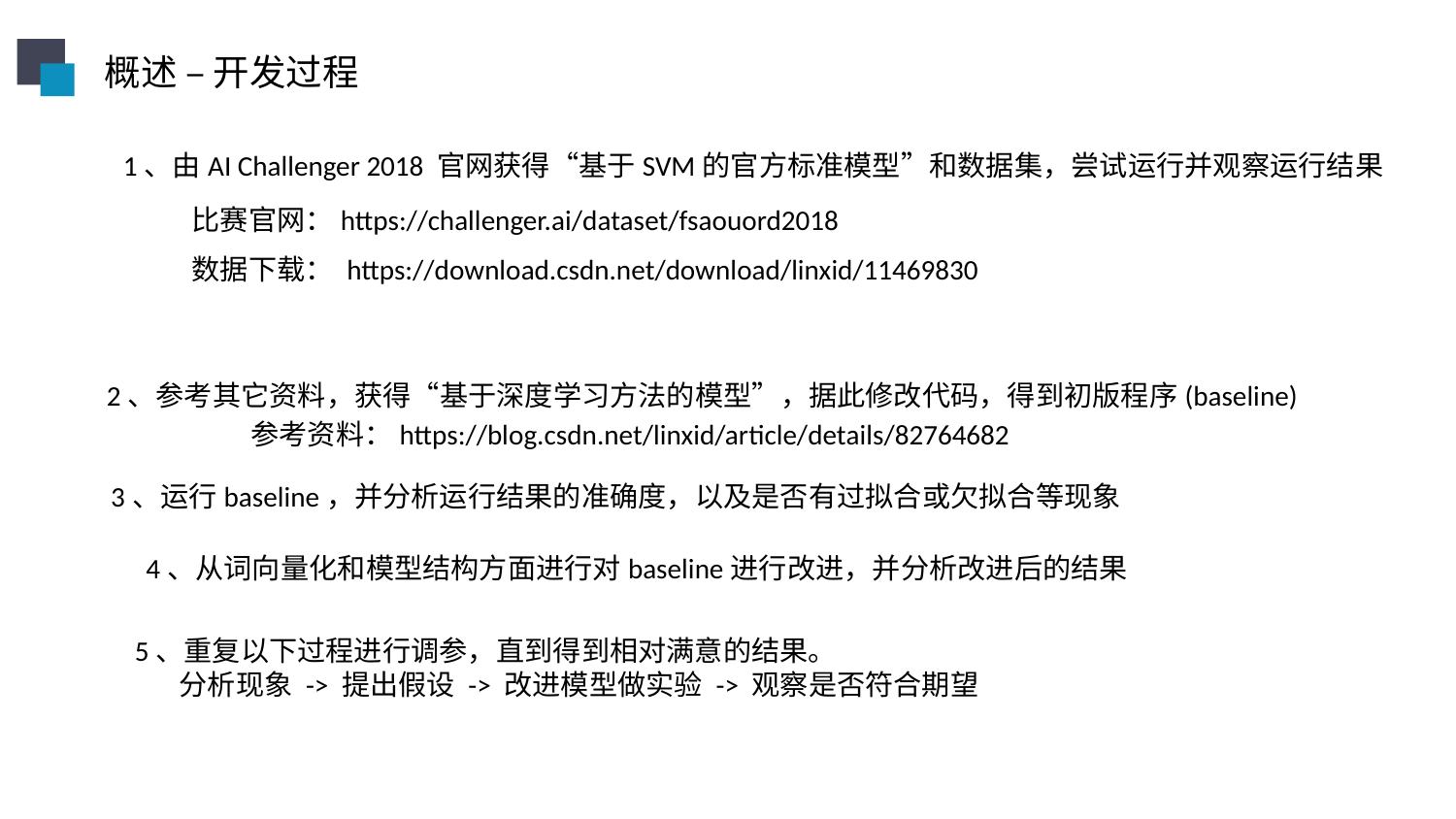

概述 – 开发过程
1、由AI Challenger 2018 官网获得“基于SVM的官方标准模型”和数据集，尝试运行并观察运行结果

比赛官网：https://challenger.ai/dataset/fsaouord2018
数据下载： https://download.csdn.net/download/linxid/11469830
2、参考其它资料，获得“基于深度学习方法的模型”，据此修改代码，得到初版程序(baseline)
 参考资料：https://blog.csdn.net/linxid/article/details/82764682
3、运行baseline，并分析运行结果的准确度，以及是否有过拟合或欠拟合等现象
4、从词向量化和模型结构方面进行对baseline进行改进，并分析改进后的结果
5、重复以下过程进行调参，直到得到相对满意的结果。
      分析现象 -> 提出假设 -> 改进模型做实验 -> 观察是否符合期望